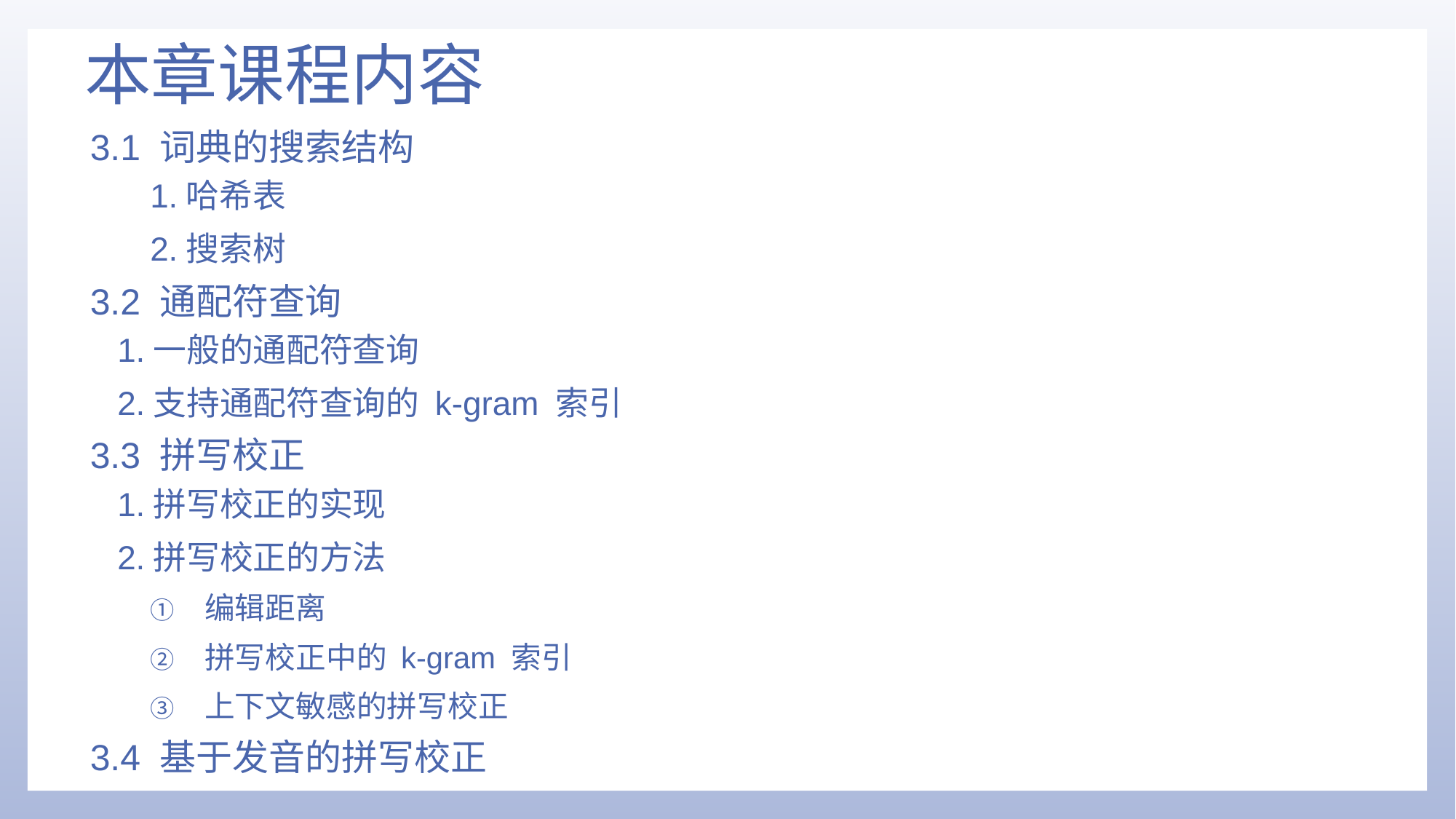

# 本章课程内容
3.1 词典的搜索结构
1.哈希表
2.搜索树
3.2 通配符查询
1.一般的通配符查询
2.支持通配符查询的 k-gram 索引
3.3 拼写校正
1.拼写校正的实现
2.拼写校正的方法
编辑距离
拼写校正中的 k-gram 索引
上下文敏感的拼写校正
3.4 基于发音的拼写校正